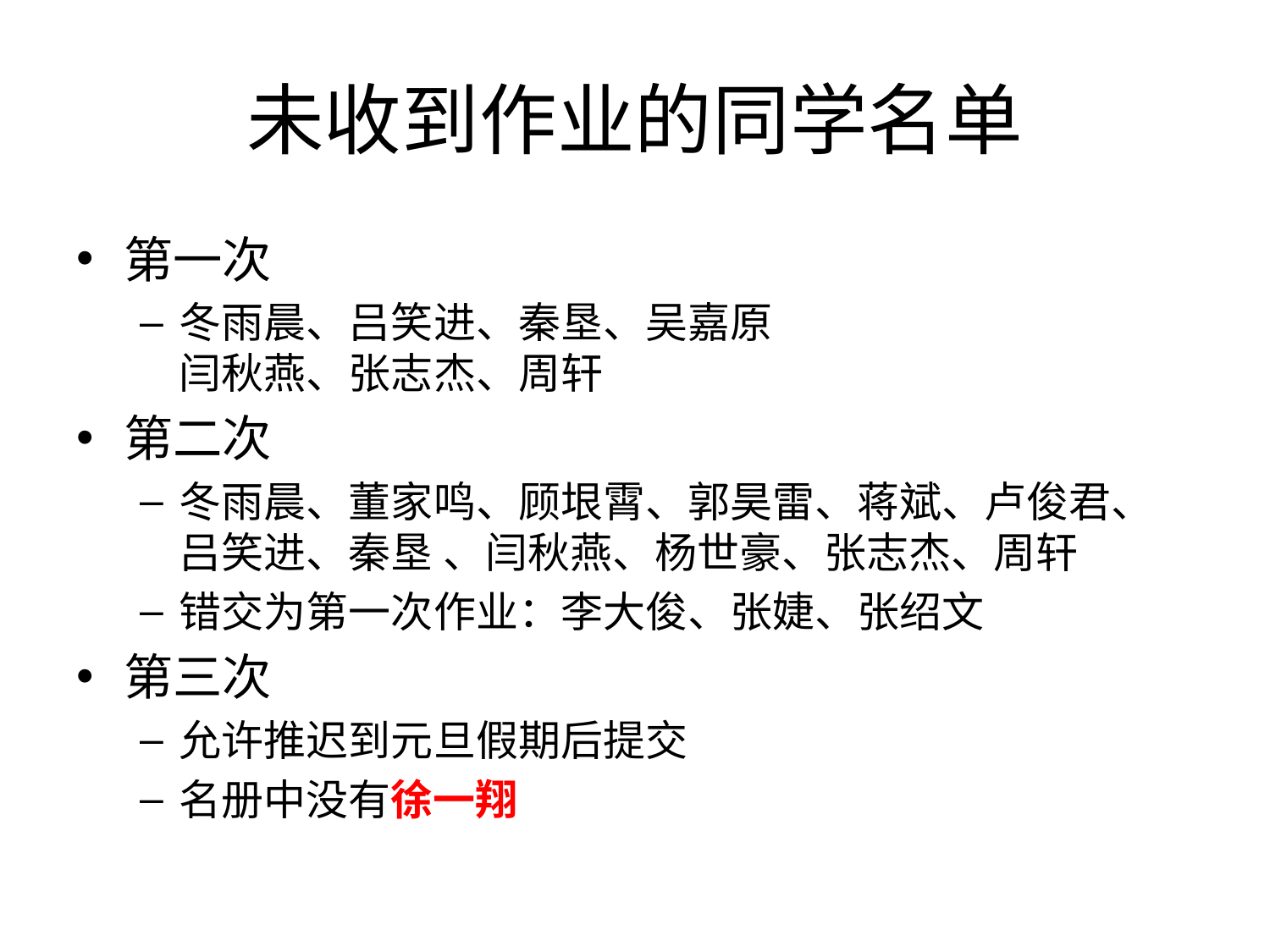

# 未收到作业的同学名单
第一次
冬雨晨、吕笑进、秦垦、吴嘉原
闫秋燕、张志杰、周轩
第二次
冬雨晨、董家鸣、顾垠霄、郭昊雷、蒋斌、卢俊君、
吕笑进、秦垦 、闫秋燕、杨世豪、张志杰、周轩
错交为第一次作业：李大俊、张婕、张绍文
第三次
允许推迟到元旦假期后提交
名册中没有徐一翔